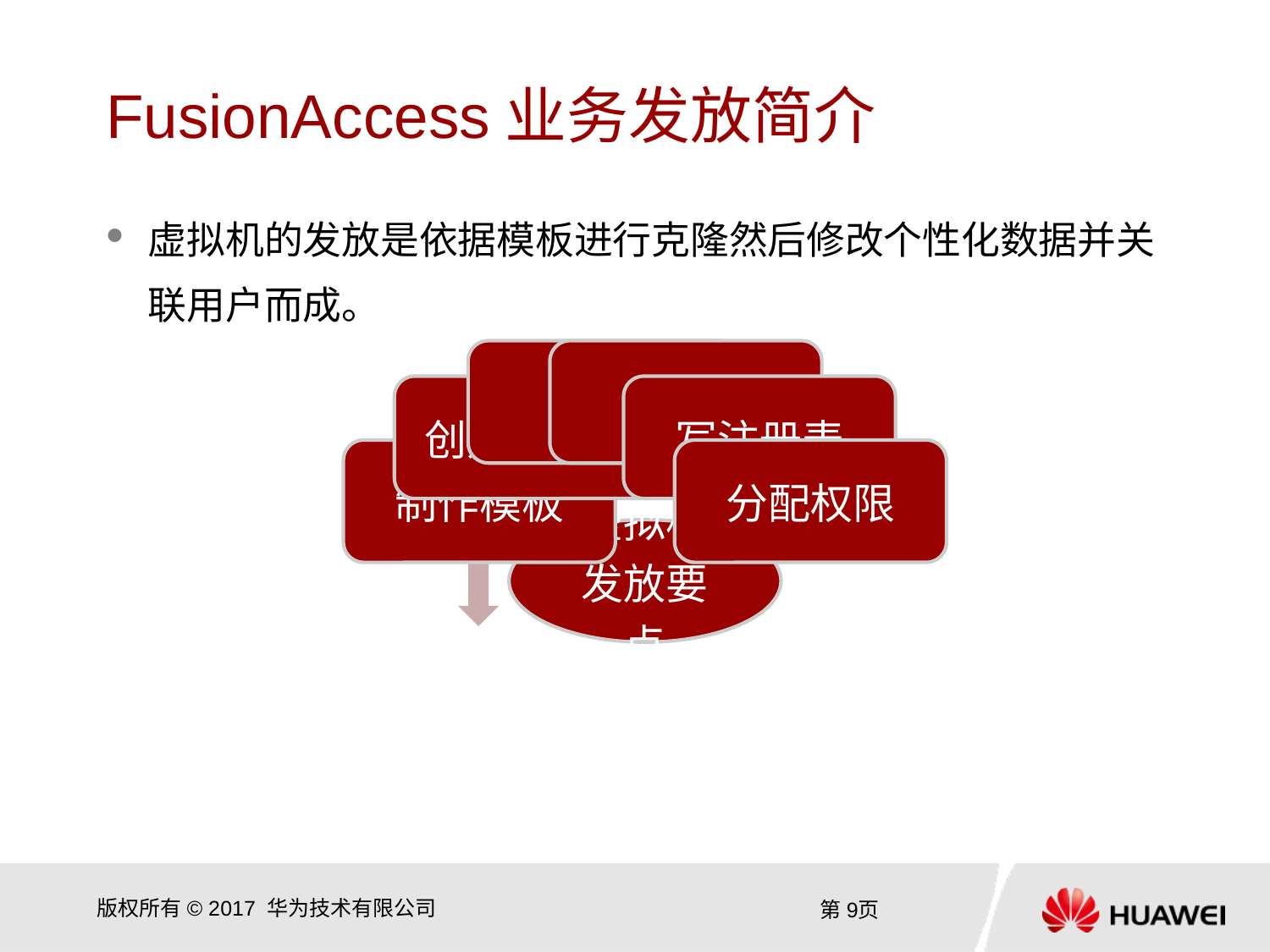

# FusionAccess业务发放简介
虚拟机的发放是依据模板进行克隆然后修改个性化数据并关联用户而成。
制作模板
创建虚拟机
改名
加域
写注册表
分配权限